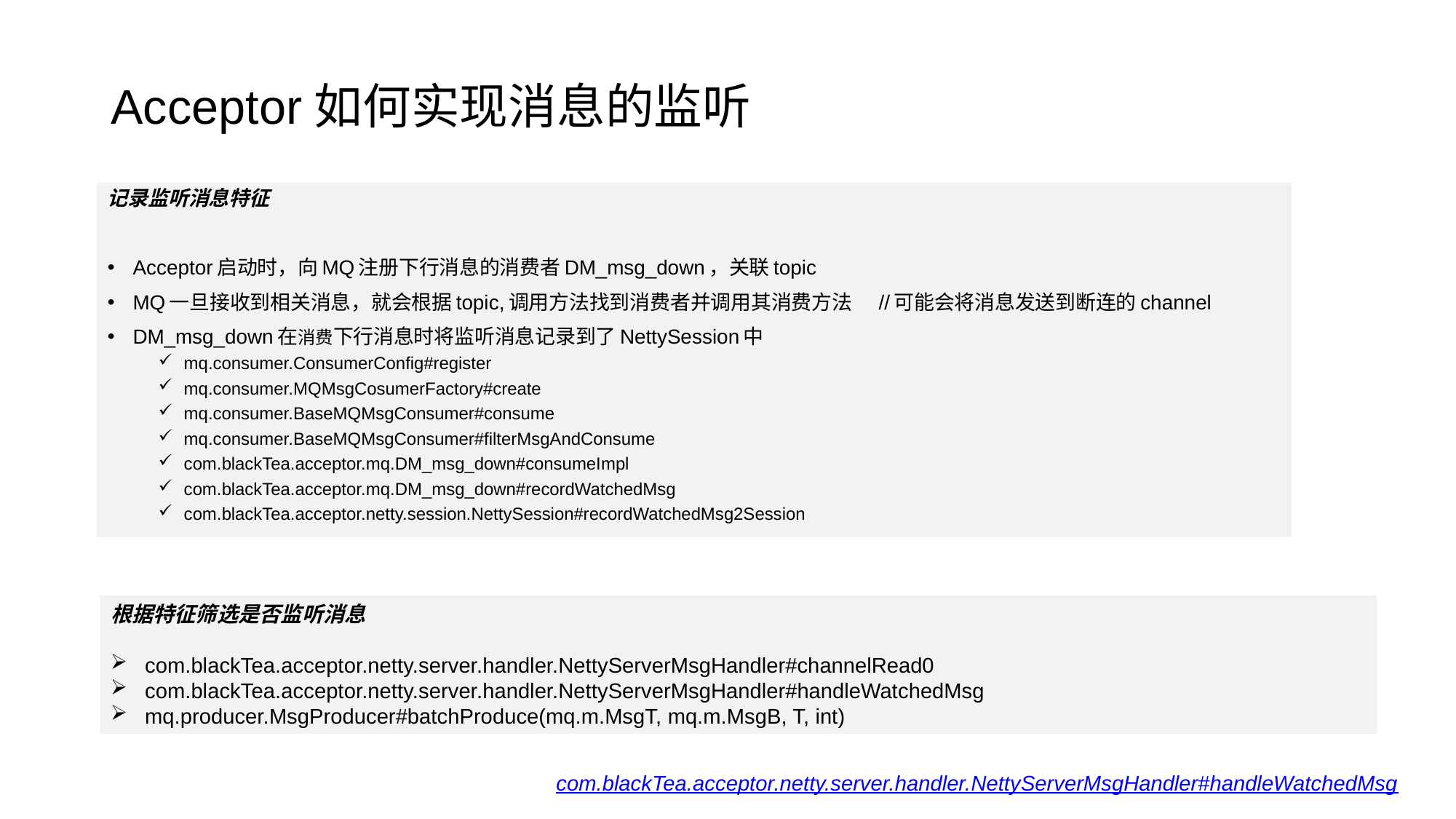

# Acceptor如何实现消息的监听
记录监听消息特征

Acceptor启动时，向MQ注册下行消息的消费者DM_msg_down，关联topic
MQ一旦接收到相关消息，就会根据topic,调用方法找到消费者并调用其消费方法     //可能会将消息发送到断连的channel
DM_msg_down在消费下行消息时将监听消息记录到了NettySession中
mq.consumer.ConsumerConfig#register
mq.consumer.MQMsgCosumerFactory#create
mq.consumer.BaseMQMsgConsumer#consume
mq.consumer.BaseMQMsgConsumer#filterMsgAndConsume
com.blackTea.acceptor.mq.DM_msg_down#consumeImpl
com.blackTea.acceptor.mq.DM_msg_down#recordWatchedMsg
com.blackTea.acceptor.netty.session.NettySession#recordWatchedMsg2Session

根据特征筛选是否监听消息

com.blackTea.acceptor.netty.server.handler.NettyServerMsgHandler#channelRead0
com.blackTea.acceptor.netty.server.handler.NettyServerMsgHandler#handleWatchedMsg
mq.producer.MsgProducer#batchProduce(mq.m.MsgT, mq.m.MsgB, T, int)
com.blackTea.acceptor.netty.server.handler.NettyServerMsgHandler#handleWatchedMsg